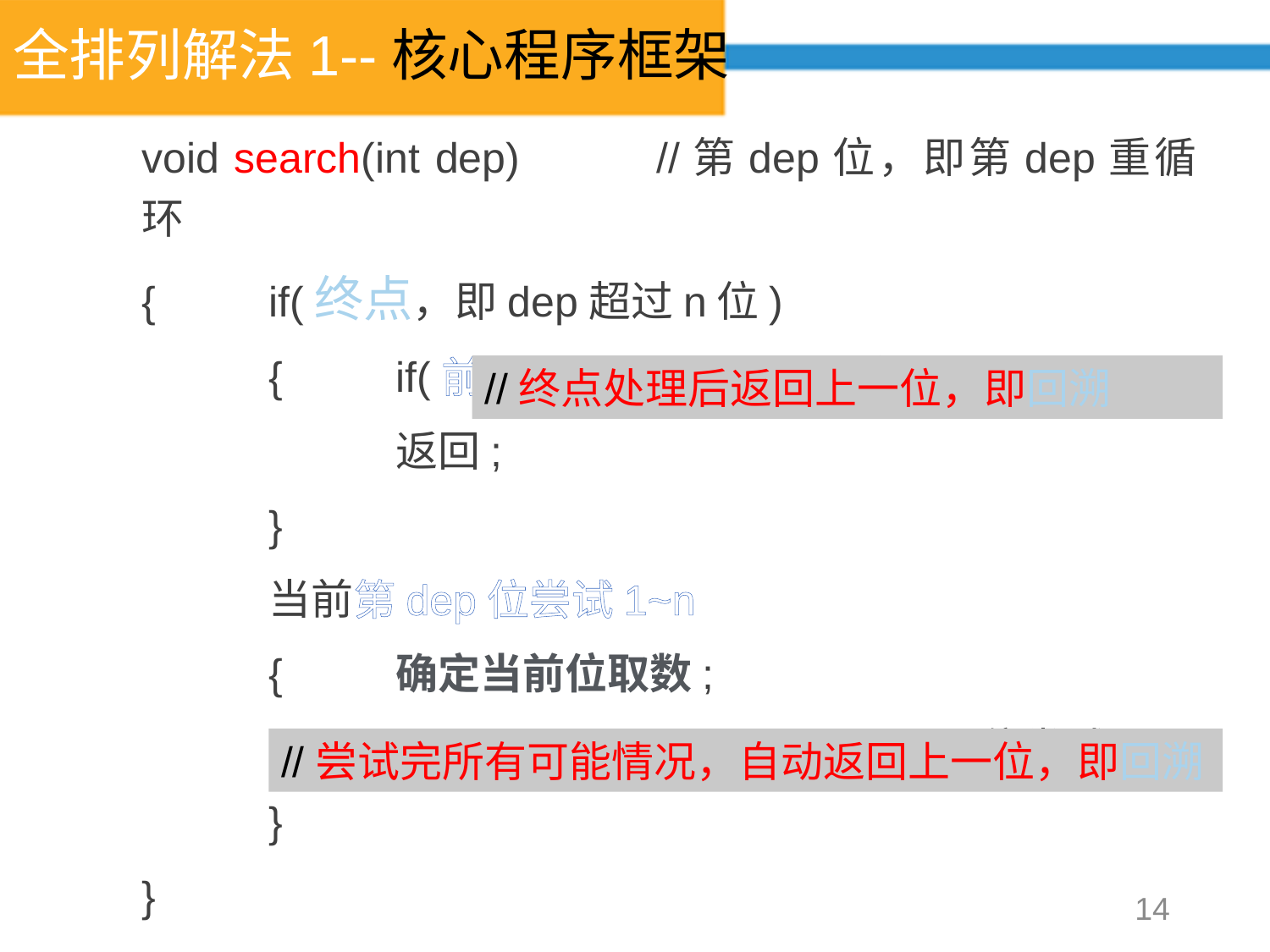

# 全排列解法1--核心程序框架
void search(int dep)		//第dep位，即第dep重循环
{	if(终点，即dep超过n位)
	{	if(前n位互不相等)输出方案;
		返回;
	}
	当前第dep位尝试1~n
	{	确定当前位取数;
		search(dep+1);	//进入下一位尝试
	}
}
//终点处理后返回上一位，即回溯
//尝试完所有可能情况，自动返回上一位，即回溯
14